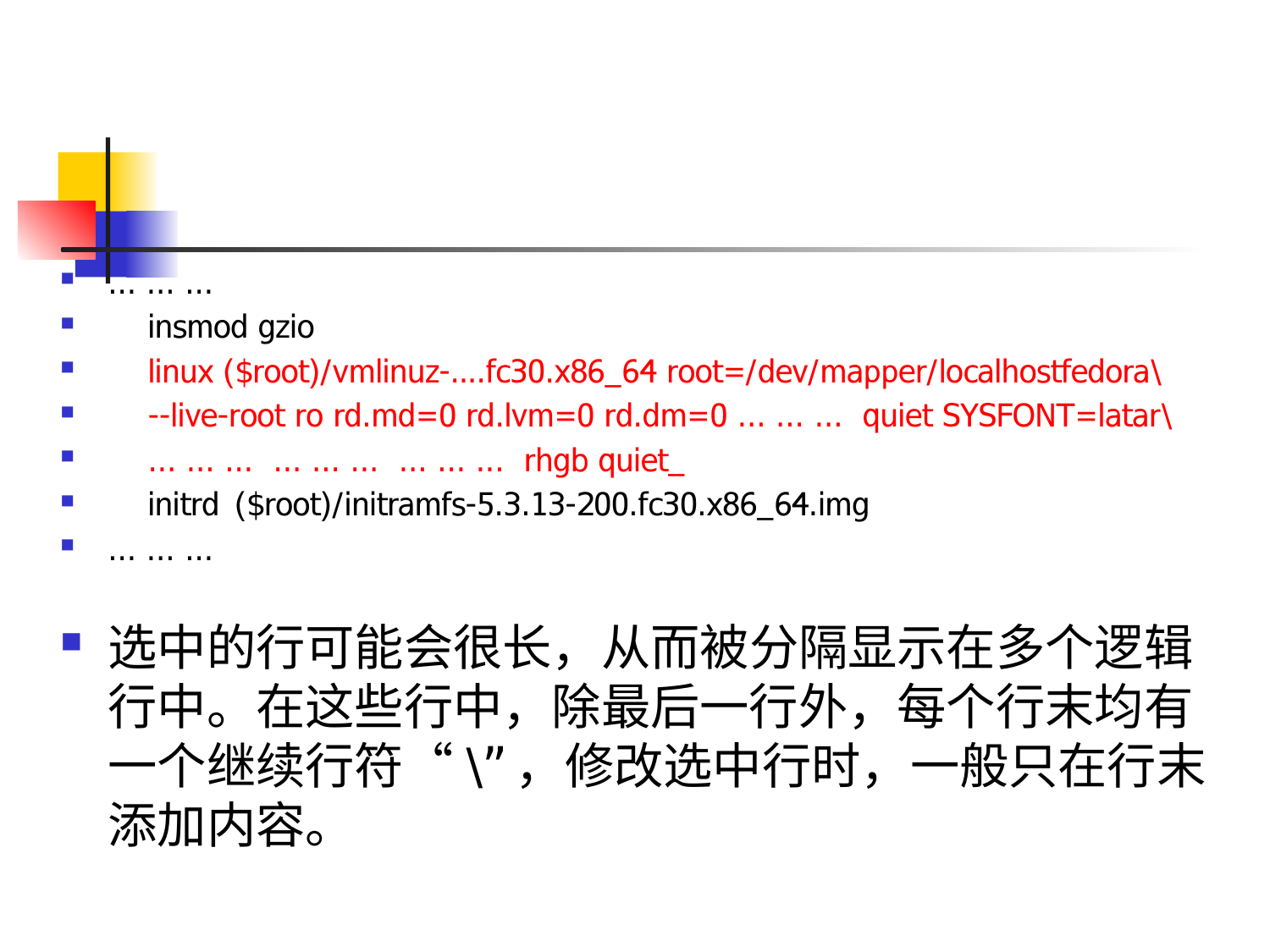

#
... ... ...
    insmod gzio
    linux ($root)/vmlinuz-….fc30.x86_64 root=/dev/mapper/localhostfedora\
    --live-root ro rd.md=0 rd.lvm=0 rd.dm=0 ... ... ...  quiet SYSFONT=latar\
    ... ... ...  ... ... ...  ... ... ...  rhgb quiet_
    initrd	($root)/initramfs-5.3.13-200.fc30.x86_64.img
... ... ...

选中的行可能会很长，从而被分隔显示在多个逻辑行中。在这些行中，除最后一行外，每个行末均有一个继续行符“\”，修改选中行时，一般只在行末添加内容。